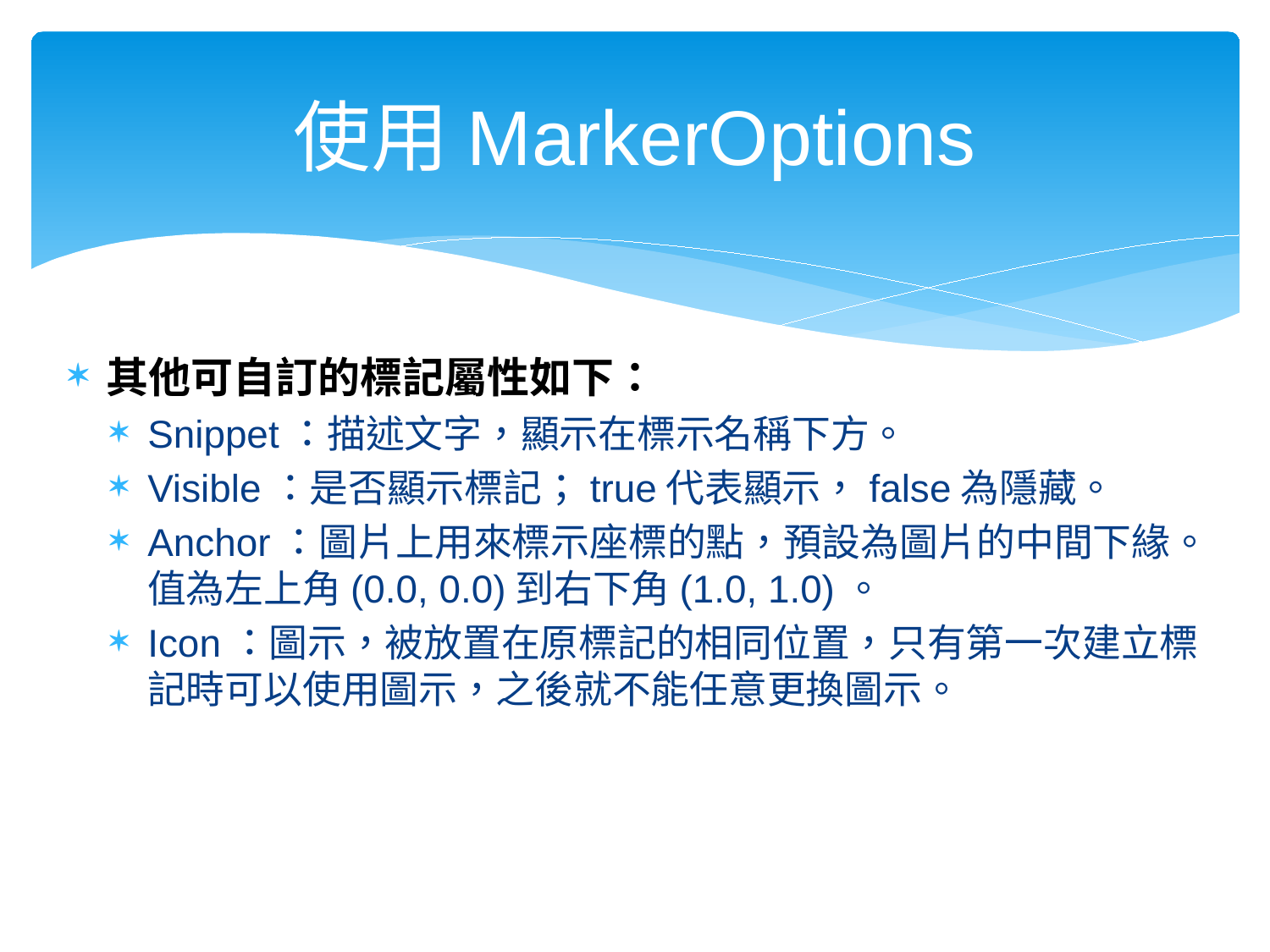

# 使用MarkerOptions
其他可自訂的標記屬性如下：
Snippet：描述文字，顯示在標示名稱下方。
Visible：是否顯示標記；true代表顯示，false為隱藏。
Anchor：圖片上用來標示座標的點，預設為圖片的中間下緣。值為左上角(0.0, 0.0)到右下角(1.0, 1.0)。
Icon：圖示，被放置在原標記的相同位置，只有第一次建立標記時可以使用圖示，之後就不能任意更換圖示。